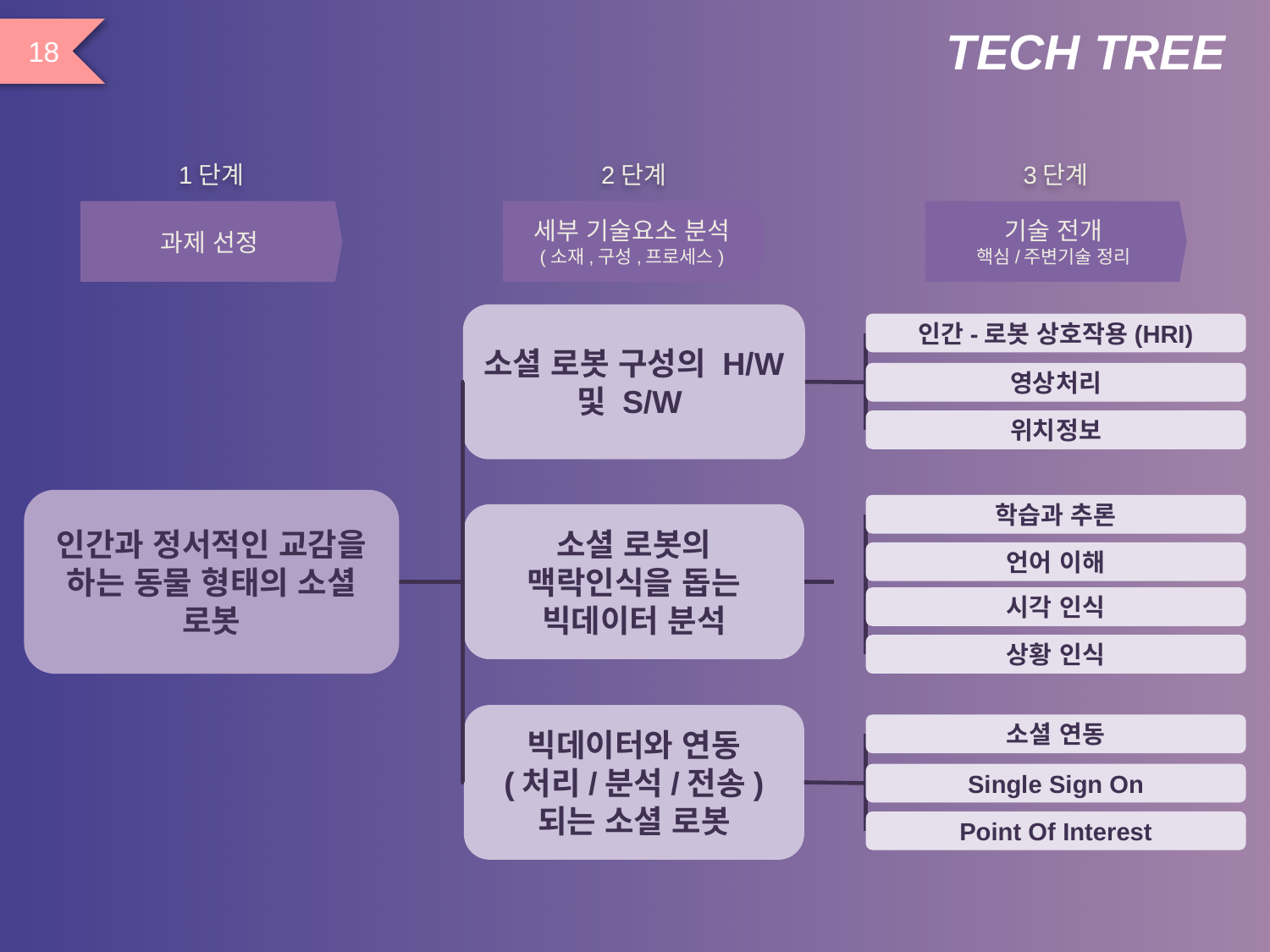

# TECH TREE
18
1단계
2단계
3단계
과제 선정
세부 기술요소 분석
(소재,구성,프로세스)
기술 전개
핵심/주변기술 정리
소셜 로봇 구성의 H/W 및 S/W
소셜 로봇의 맥락인식을 돕는
빅데이터 분석
빅데이터와 연동
(처리/분석/전송) 되는 소셜 로봇
인간-로봇 상호작용(HRI)
영상처리
위치정보
학습과 추론
언어 이해
시각 인식
상황 인식
소셜 연동
Single Sign On
Point Of Interest
인간과 정서적인 교감을 하는 동물 형태의 소셜 로봇